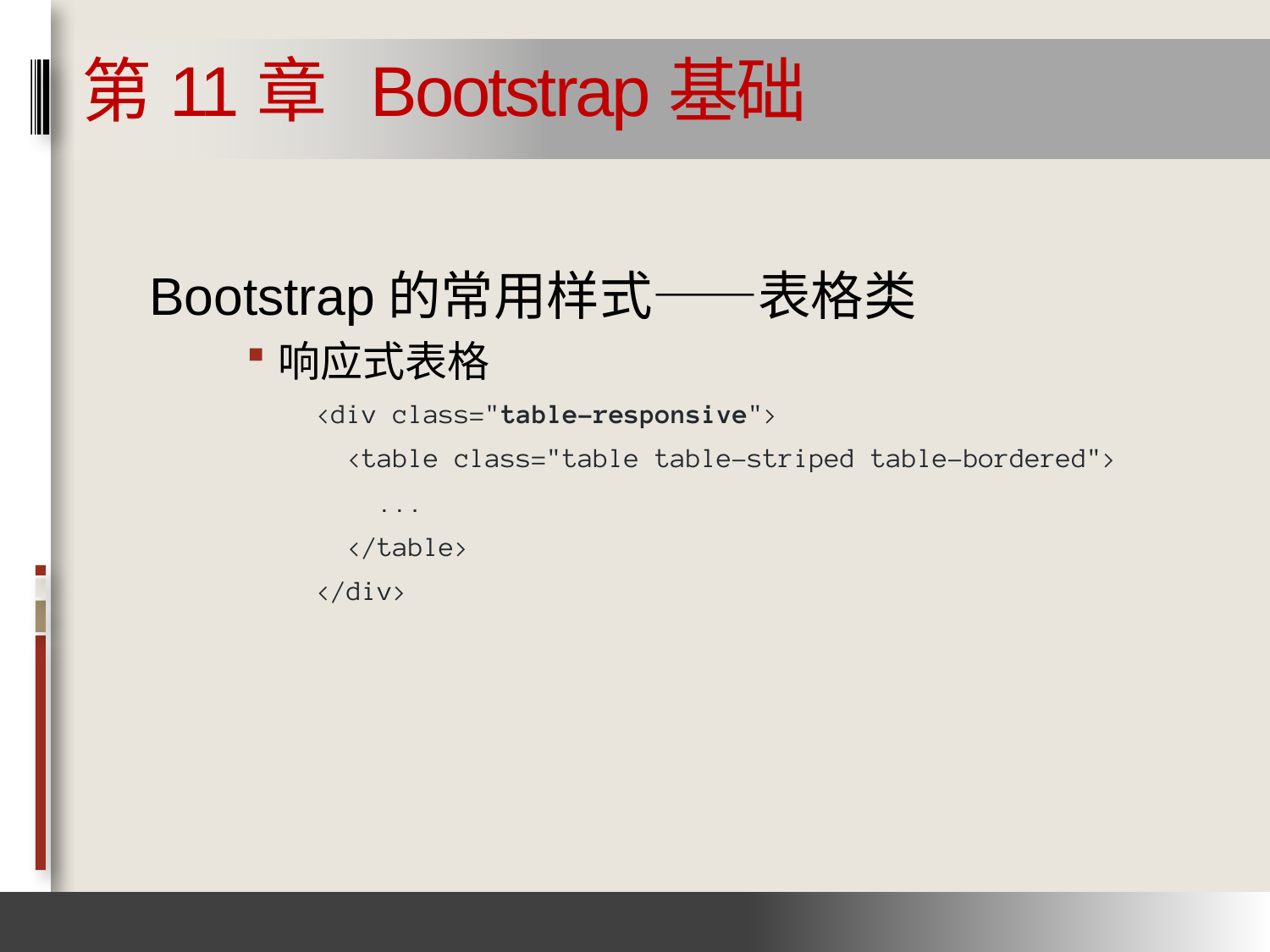

# 第11章  Bootstrap基础
Bootstrap的常用样式——表格类
响应式表格
<div class="table-responsive">
  <table class="table table-striped table-bordered">
    ...
  </table>
</div>